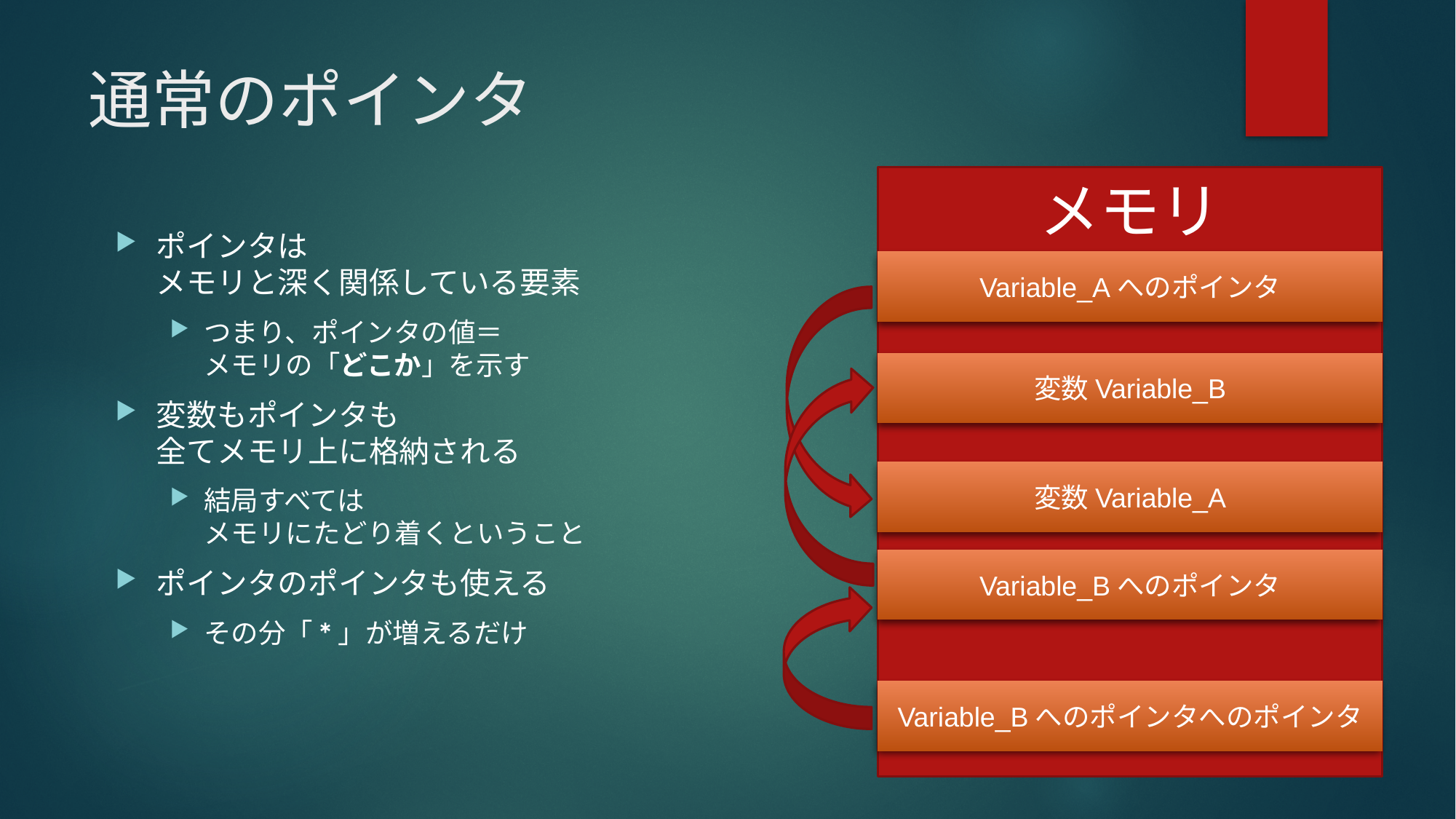

# 通常のポインタ
メモリ
ポインタは
メモリと深く関係している要素
つまり、ポインタの値＝
メモリの「どこか」を示す
変数もポインタも
全てメモリ上に格納される
結局すべては
メモリにたどり着くということ
ポインタのポインタも使える
その分「*」が増えるだけ
Variable_Aへのポインタ

変数Variable_B

変数Variable_A
Variable_Bへのポインタ

Variable_Bへのポインタへのポインタ